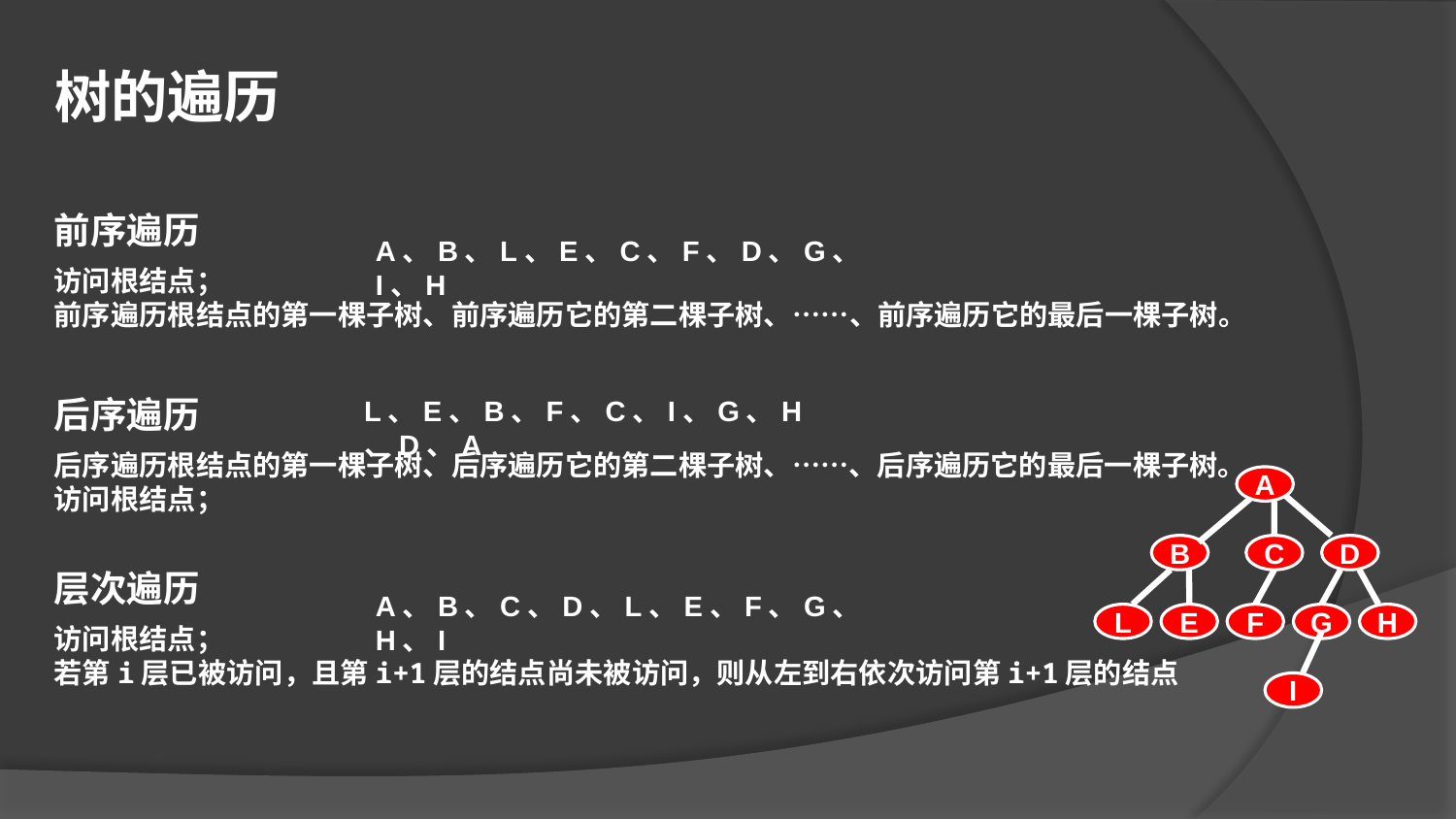

树的遍历
前序遍历
访问根结点；
前序遍历根结点的第一棵子树、前序遍历它的第二棵子树、……、前序遍历它的最后一棵子树。

后序遍历
后序遍历根结点的第一棵子树、后序遍历它的第二棵子树、……、后序遍历它的最后一棵子树。
访问根结点；

层次遍历
访问根结点；
若第i层已被访问，且第i+1层的结点尚未被访问，则从左到右依次访问第i+1层的结点
A、B、L、E、C、F、D、G、I、H
L、E、B、F、C、I、G、H、D、A
A

B
C
D

L
E
F
G
H

I
A、B、C、D、L、E、F、G、H、I